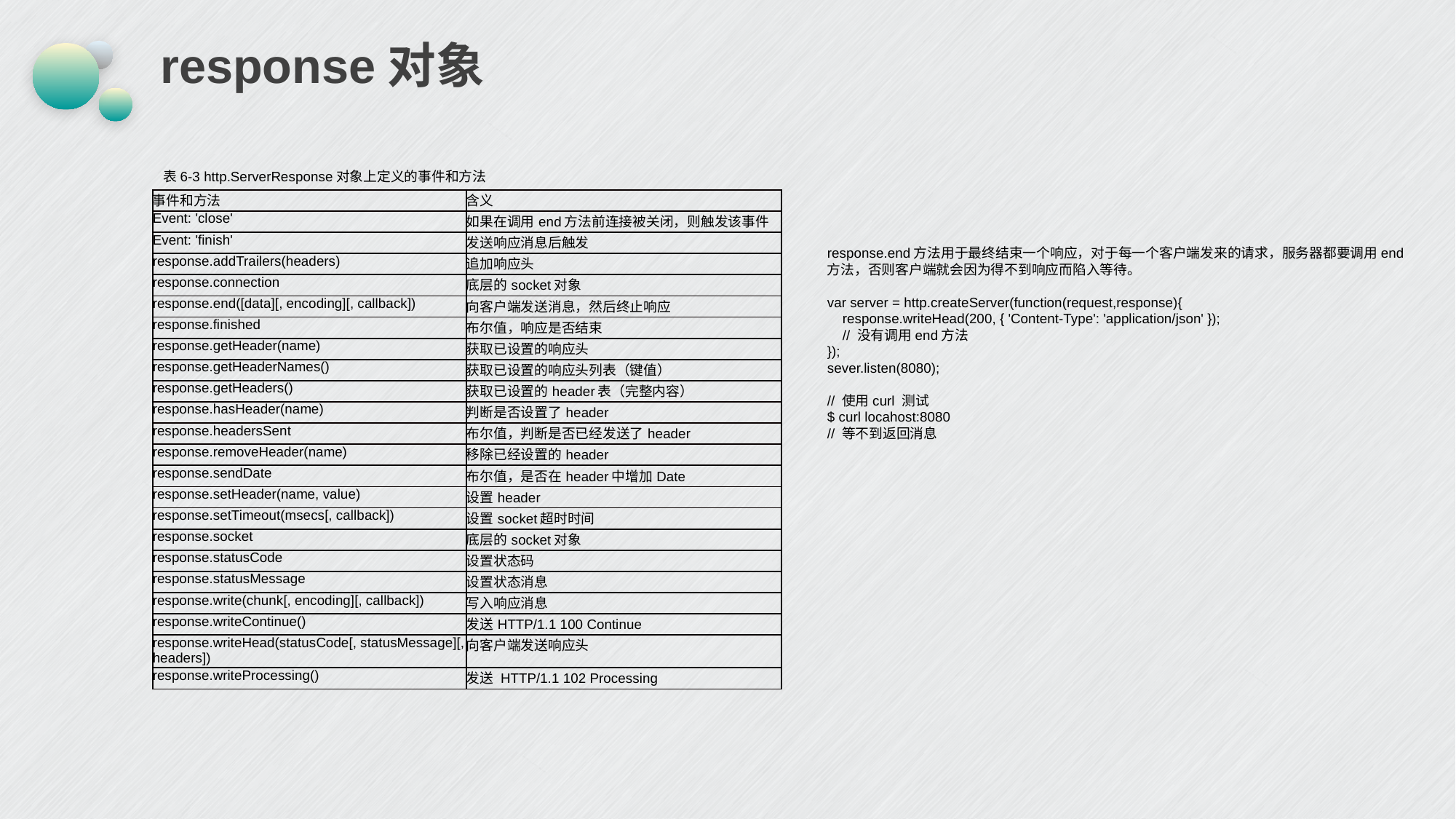

# response对象

表6-3 http.ServerResponse对象上定义的事件和方法
| 事件和方法 | 含义 |
| --- | --- |
| Event: 'close' | 如果在调用end方法前连接被关闭，则触发该事件 |
| Event: 'finish' | 发送响应消息后触发 |
| response.addTrailers(headers) | 追加响应头 |
| response.connection | 底层的socket对象 |
| response.end([data][, encoding][, callback]) | 向客户端发送消息，然后终止响应 |
| response.finished | 布尔值，响应是否结束 |
| response.getHeader(name) | 获取已设置的响应头 |
| response.getHeaderNames() | 获取已设置的响应头列表（键值） |
| response.getHeaders() | 获取已设置的header表（完整内容） |
| response.hasHeader(name) | 判断是否设置了header |
| response.headersSent | 布尔值，判断是否已经发送了header |
| response.removeHeader(name) | 移除已经设置的header |
| response.sendDate | 布尔值，是否在header中增加Date |
| response.setHeader(name, value) | 设置header |
| response.setTimeout(msecs[, callback]) | 设置socket超时时间 |
| response.socket | 底层的socket对象 |
| response.statusCode | 设置状态码 |
| response.statusMessage | 设置状态消息 |
| response.write(chunk[, encoding][, callback]) | 写入响应消息 |
| response.writeContinue() | 发送HTTP/1.1 100 Continue |
| response.writeHead(statusCode[, statusMessage][, headers]) | 向客户端发送响应头 |
| response.writeProcessing() | 发送 HTTP/1.1 102 Processing |
response.end方法用于最终结束一个响应，对于每一个客户端发来的请求，服务器都要调用end方法，否则客户端就会因为得不到响应而陷入等待。
var server = http.createServer(function(request,response){    response.writeHead(200, { 'Content-Type': 'application/json' });       // 没有调用end方法
});sever.listen(8080); // 使用curl 测试
$ curl locahost:8080// 等不到返回消息